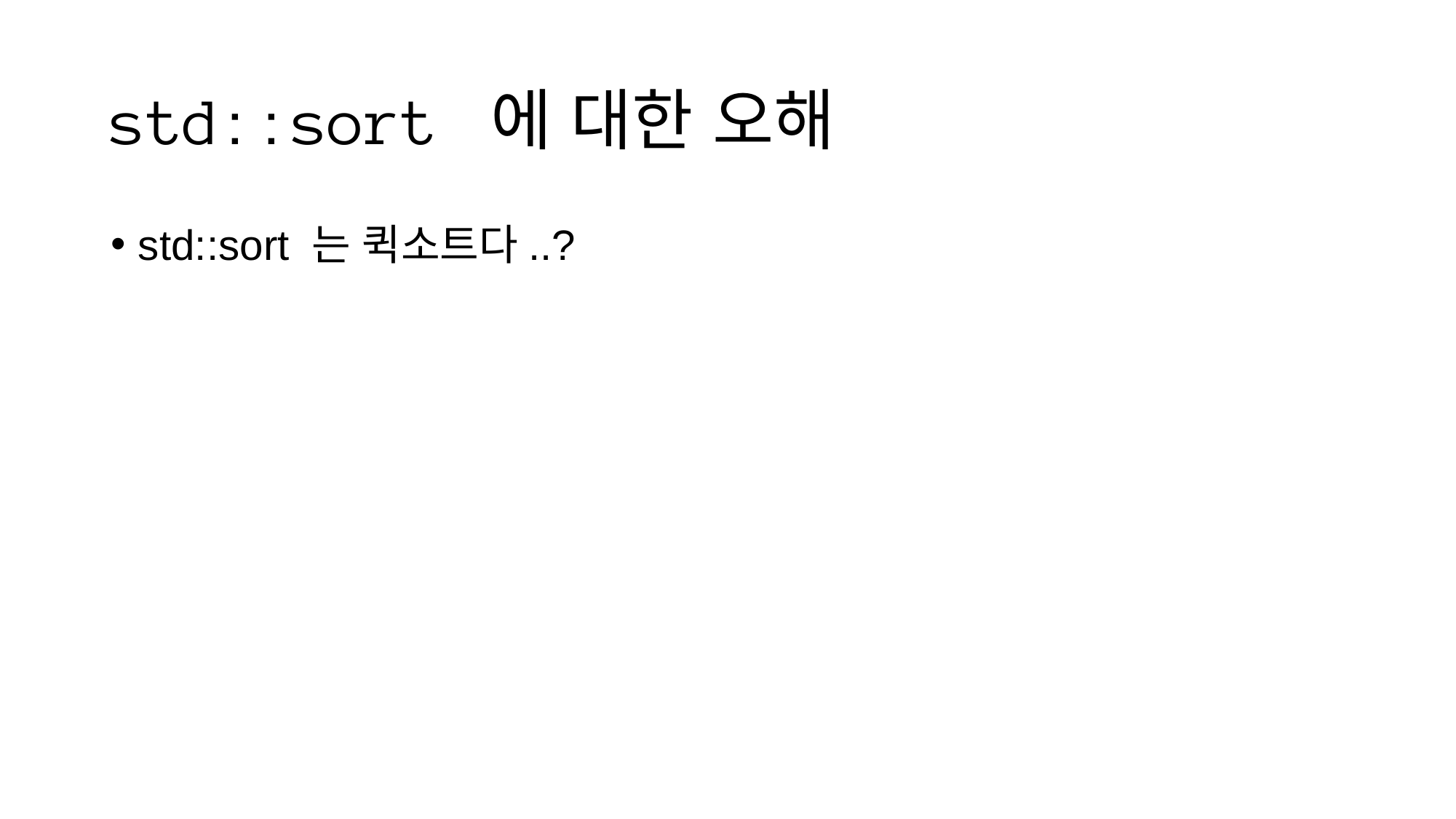

# std::sort 에 대한 오해
std::sort 는 퀵소트다..?